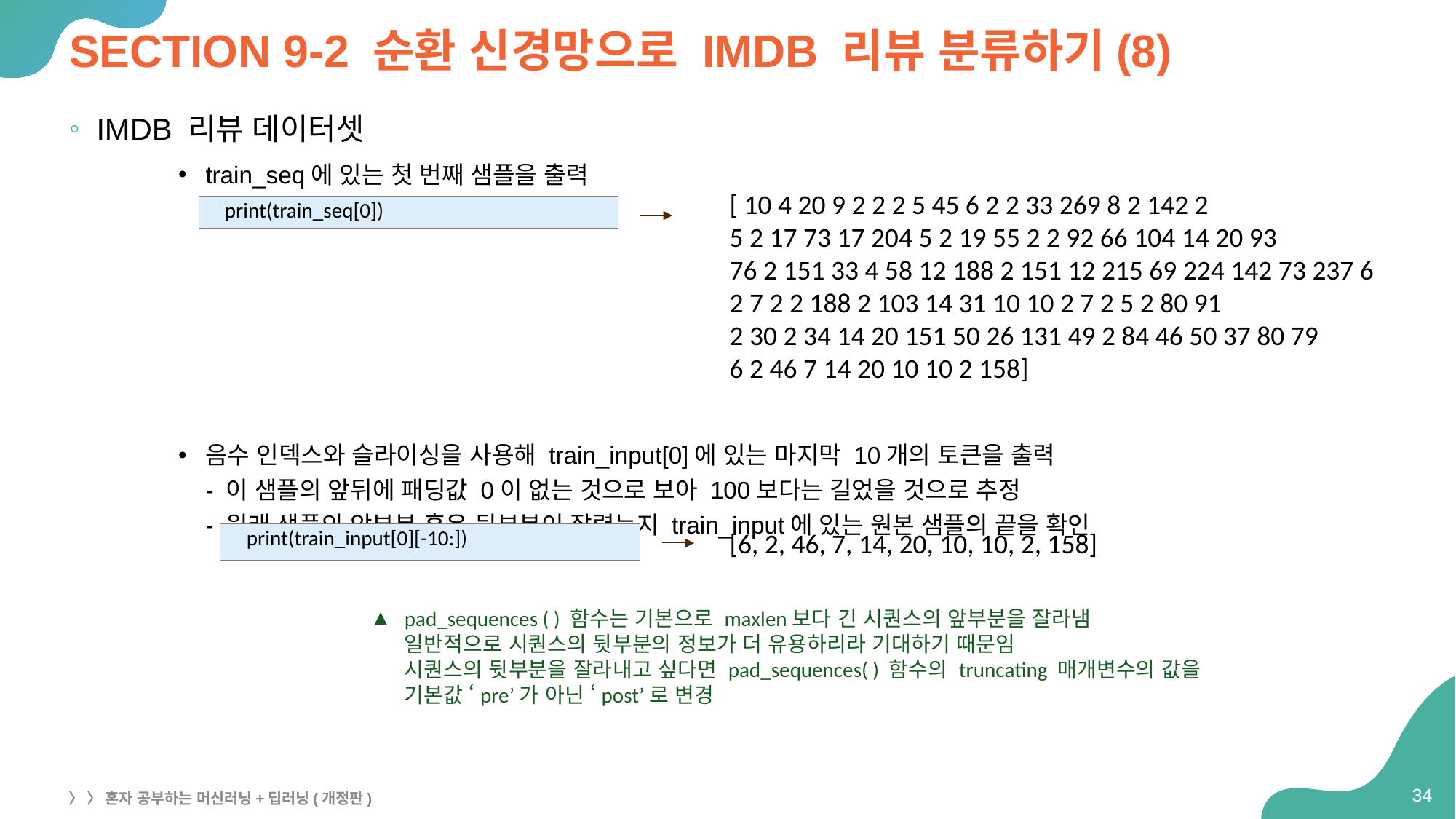

# SECTION 9-2 순환 신경망으로 IMDB 리뷰 분류하기(8)
IMDB 리뷰 데이터셋
train_seq에 있는 첫 번째 샘플을 출력

음수 인덱스와 슬라이싱을 사용해 train_input[0]에 있는 마지막 10개의 토큰을 출력
- 이 샘플의 앞뒤에 패딩값 0이 없는 것으로 보아 100보다는 길었을 것으로 추정
- 원래 샘플의 앞부분 혹은 뒷부분이 잘렸는지 train_input에 있는 원본 샘플의 끝을 확인
[ 10 4 20 9 2 2 2 5 45 6 2 2 33 269 8 2 142 2
5 2 17 73 17 204 5 2 19 55 2 2 92 66 104 14 20 93
76 2 151 33 4 58 12 188 2 151 12 215 69 224 142 73 237 6
2 7 2 2 188 2 103 14 31 10 10 2 7 2 5 2 80 91
2 30 2 34 14 20 151 50 26 131 49 2 84 46 50 37 80 79
6 2 46 7 14 20 10 10 2 158]
| print(train\_seq[0]) |
| --- |
[6, 2, 46, 7, 14, 20, 10, 10, 2, 158]
| print(train\_input[0][-10:]) |
| --- |
pad_sequences ( ) 함수는 기본으로 maxlen보다 긴 시퀀스의 앞부분을 잘라냄
일반적으로 시퀀스의 뒷부분의 정보가 더 유용하리라 기대하기 때문임
시퀀스의 뒷부분을 잘라내고 싶다면 pad_sequences( ) 함수의 truncating 매개변수의 값을 기본값 ‘pre’가 아닌 ‘post’로 변경
34
〉 〉 혼자 공부하는 머신러닝+딥러닝(개정판)